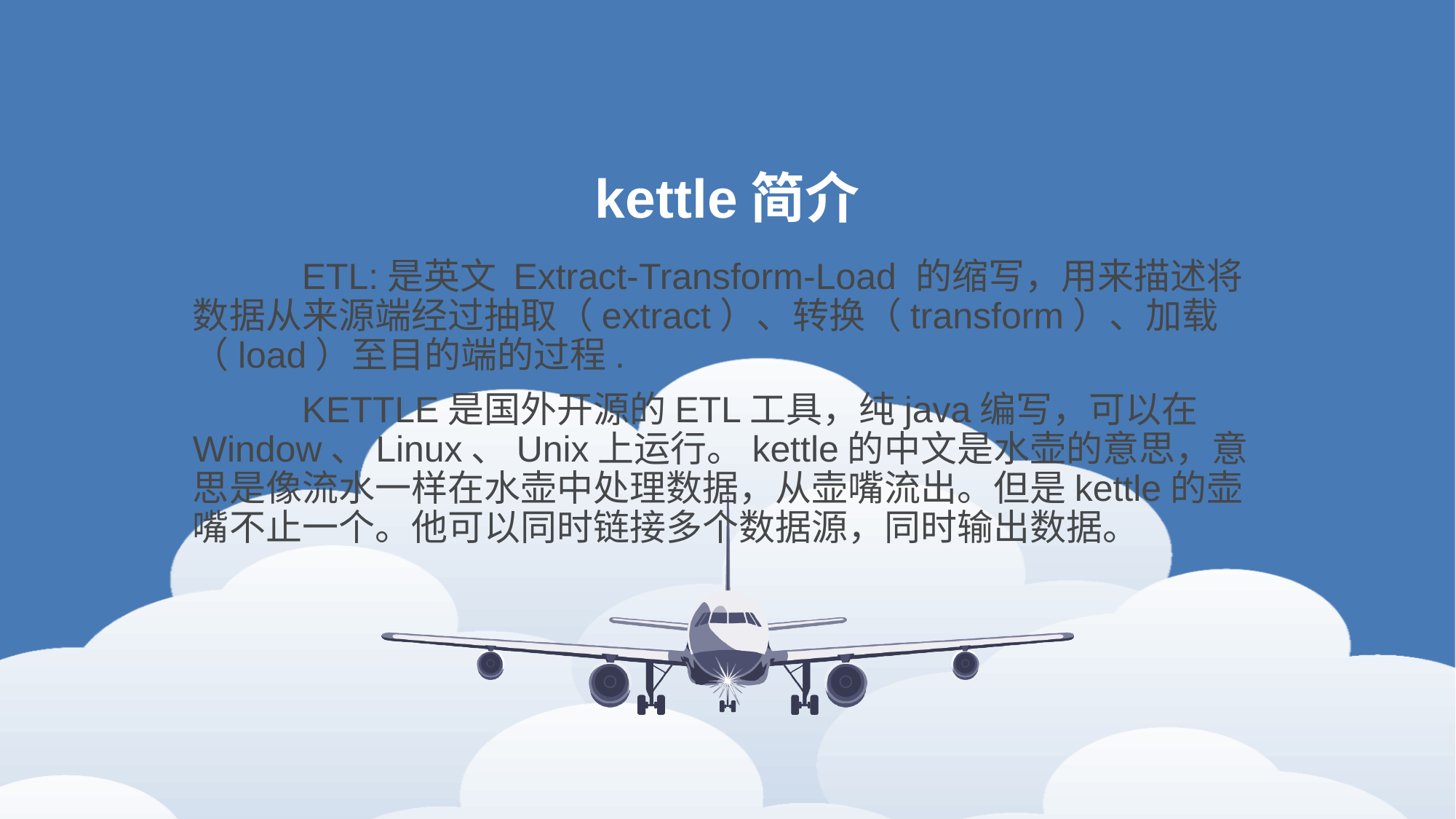

# kettle简介
   	ETL:是英文 Extract-Transform-Load 的缩写，用来描述将数据从来源端经过抽取（extract）、转换（transform）、加载（load）至目的端的过程.
	KETTLE是国外开源的ETL工具，纯java编写，可以在Window、Linux、Unix上运行。kettle的中文是水壶的意思，意思是像流水一样在水壶中处理数据，从壶嘴流出。但是kettle的壶嘴不止一个。他可以同时链接多个数据源，同时输出数据。